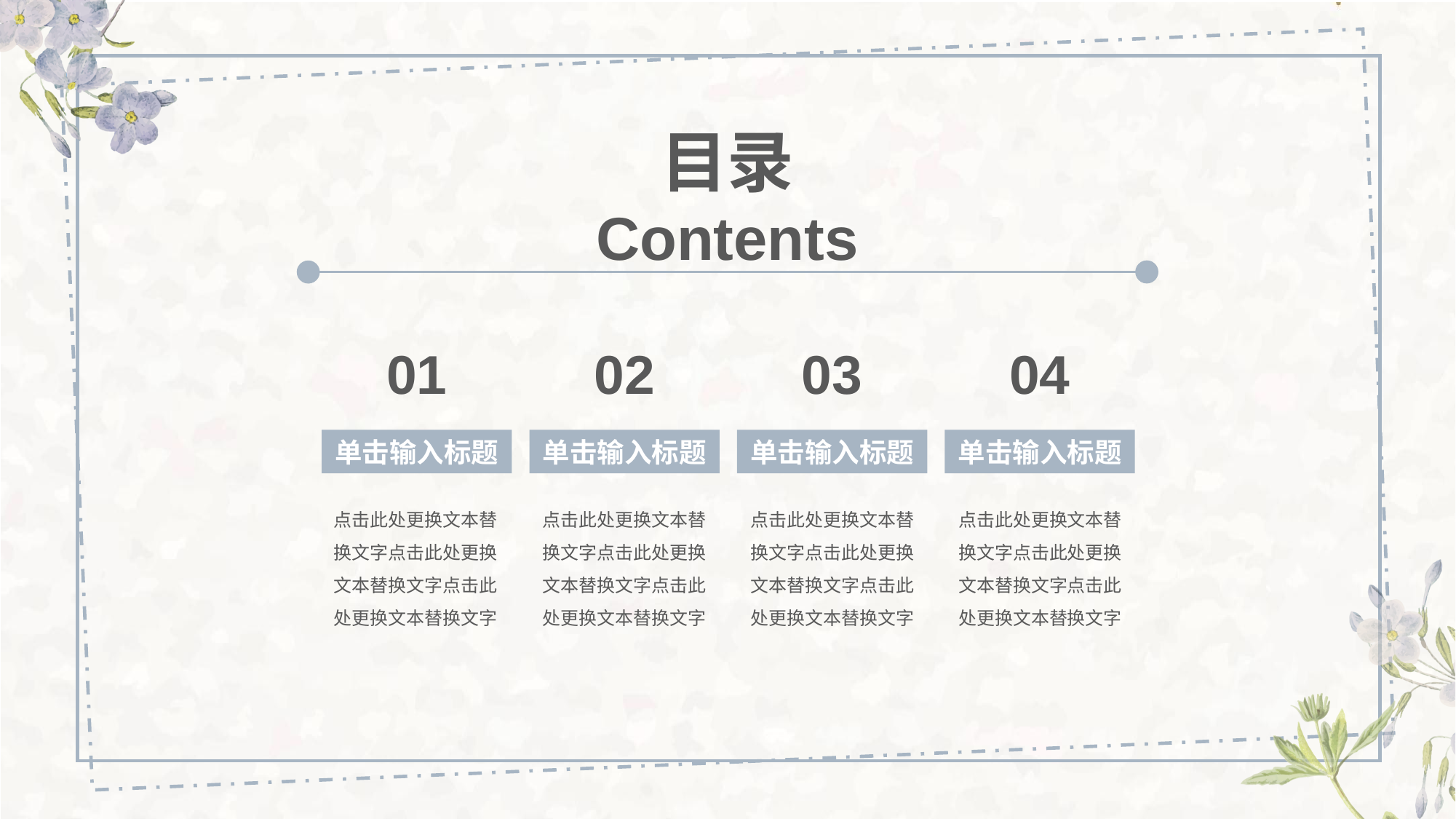

目录 Contents

01
02
03
04
单击输入标题
单击输入标题
单击输入标题
单击输入标题
点击此处更换文本替换文字点击此处更换文本替换文字点击此处更换文本替换文字
点击此处更换文本替换文字点击此处更换文本替换文字点击此处更换文本替换文字
点击此处更换文本替换文字点击此处更换文本替换文字点击此处更换文本替换文字
点击此处更换文本替换文字点击此处更换文本替换文字点击此处更换文本替换文字